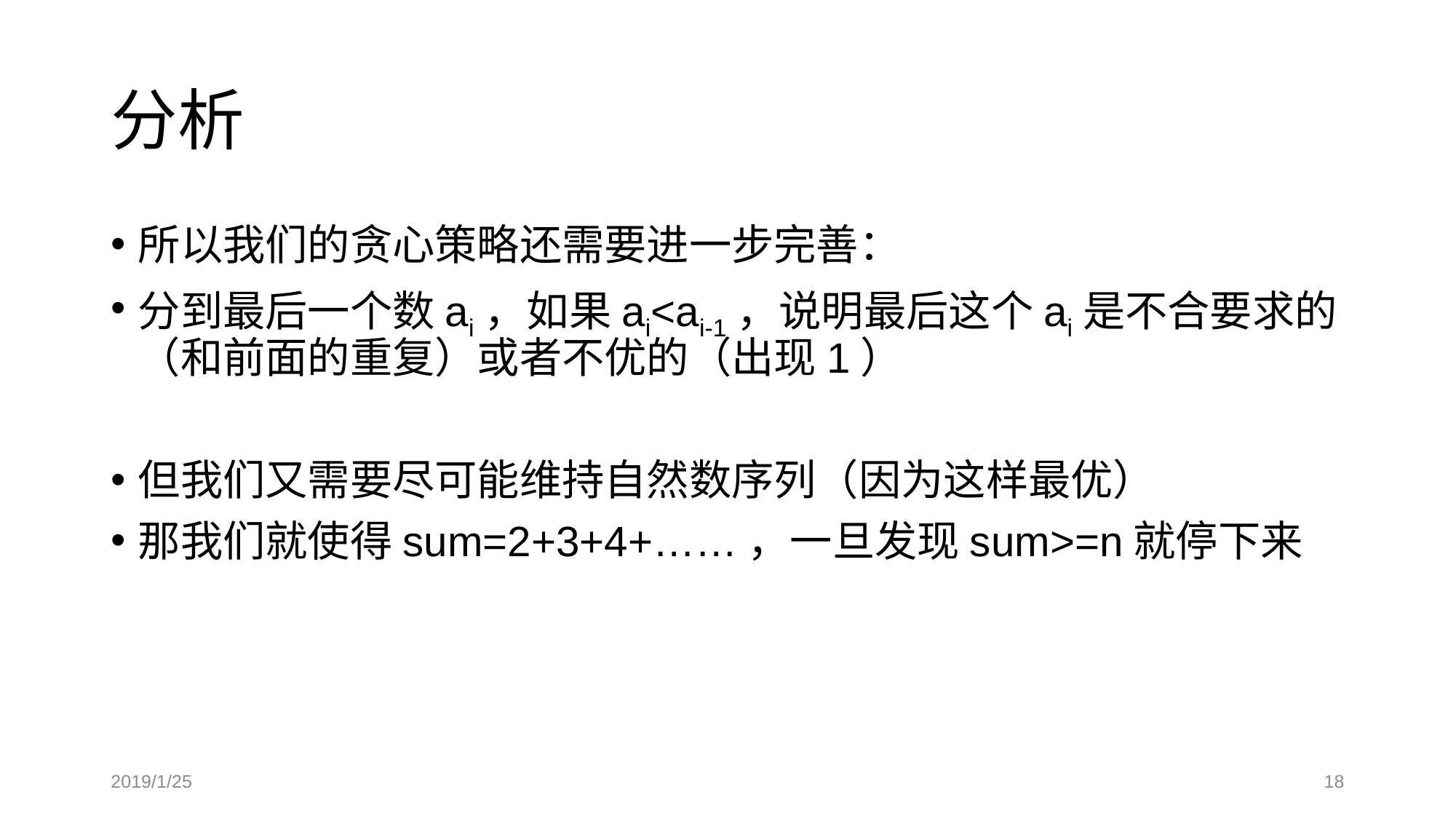

# 分析
所以我们的贪心策略还需要进一步完善：
分到最后一个数ai，如果ai<ai-1，说明最后这个ai是不合要求的（和前面的重复）或者不优的（出现1）

但我们又需要尽可能维持自然数序列（因为这样最优）
那我们就使得sum=2+3+4+……，一旦发现sum>=n就停下来
2019/1/25
18